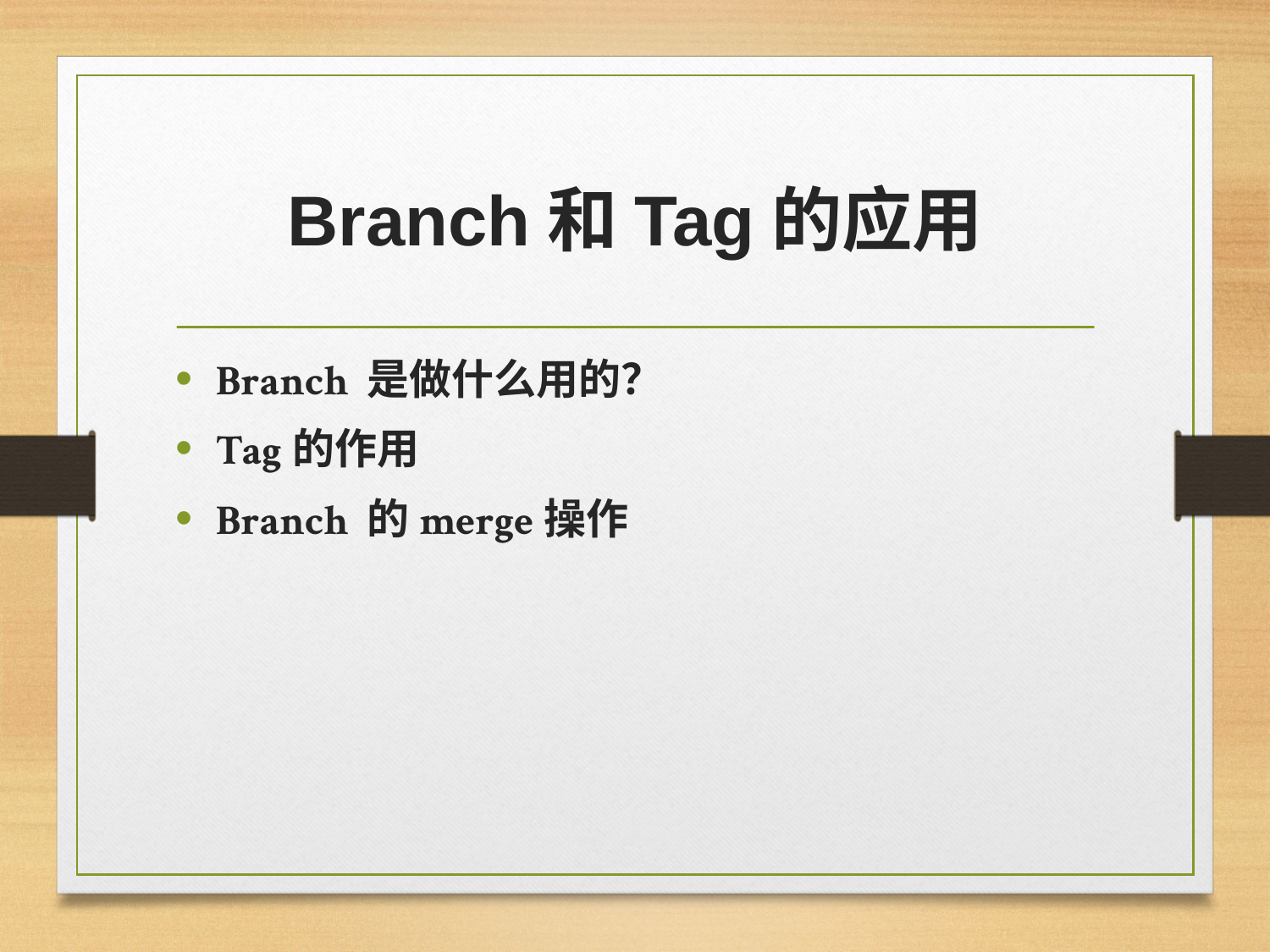

# Branch和Tag的应用
Branch 是做什么用的？
Tag的作用
Branch 的merge操作